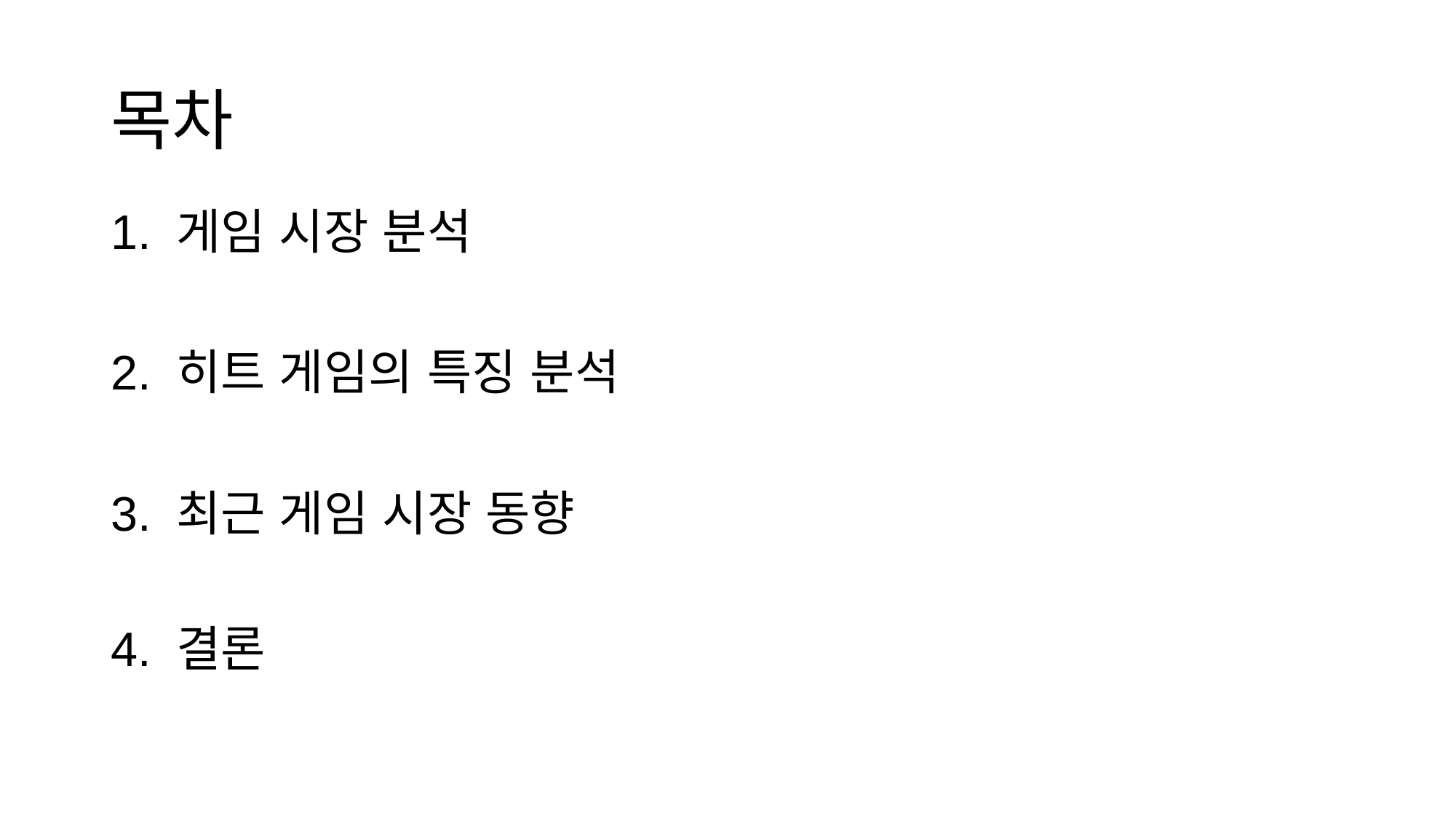

# 목차
1. 게임 시장 분석

2. 히트 게임의 특징 분석

3. 최근 게임 시장 동향

4. 결론